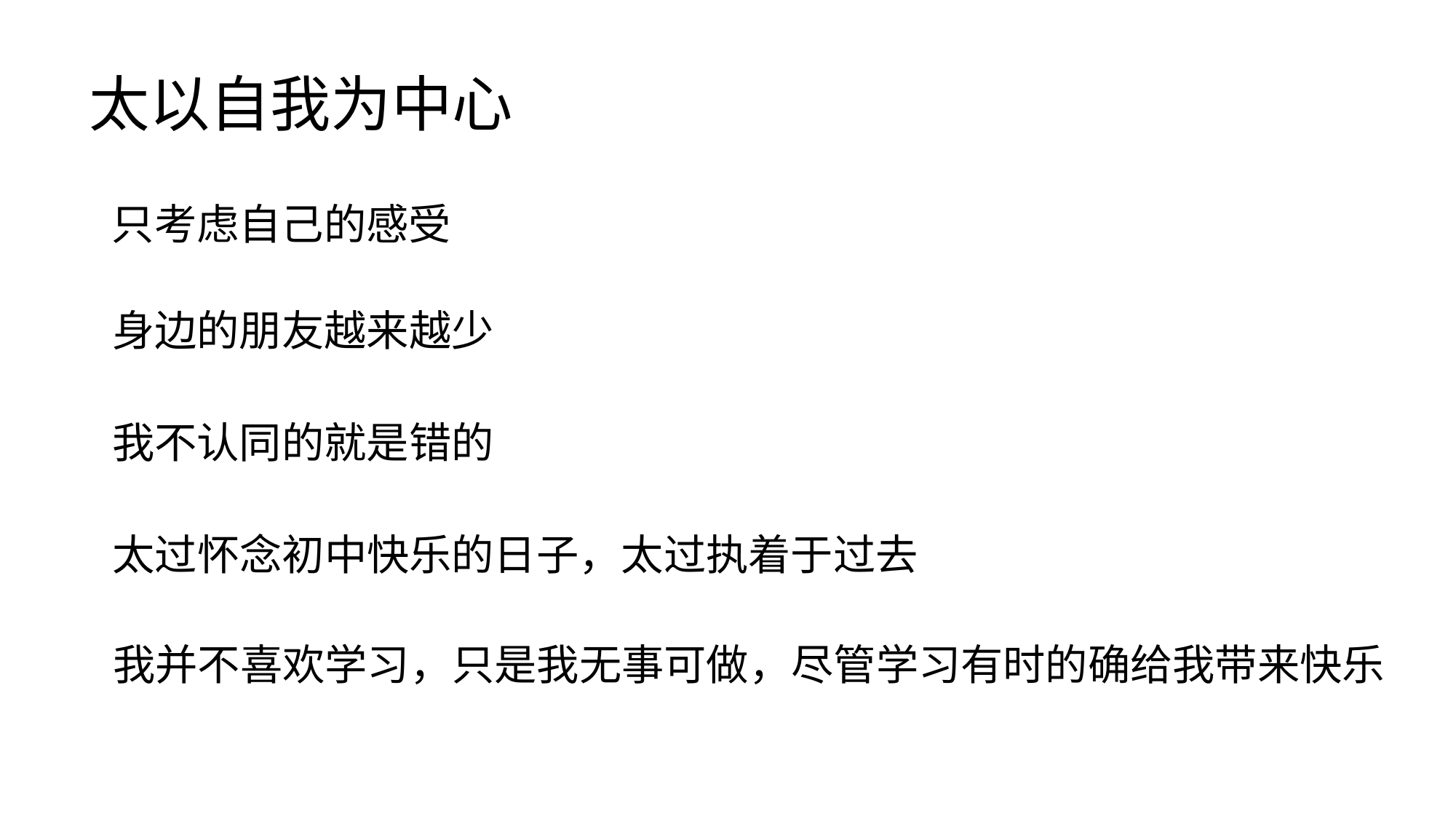

太以自我为中心
只考虑自己的感受
身边的朋友越来越少
我不认同的就是错的
太过怀念初中快乐的日子，太过执着于过去
我并不喜欢学习，只是我无事可做，尽管学习有时的确给我带来快乐